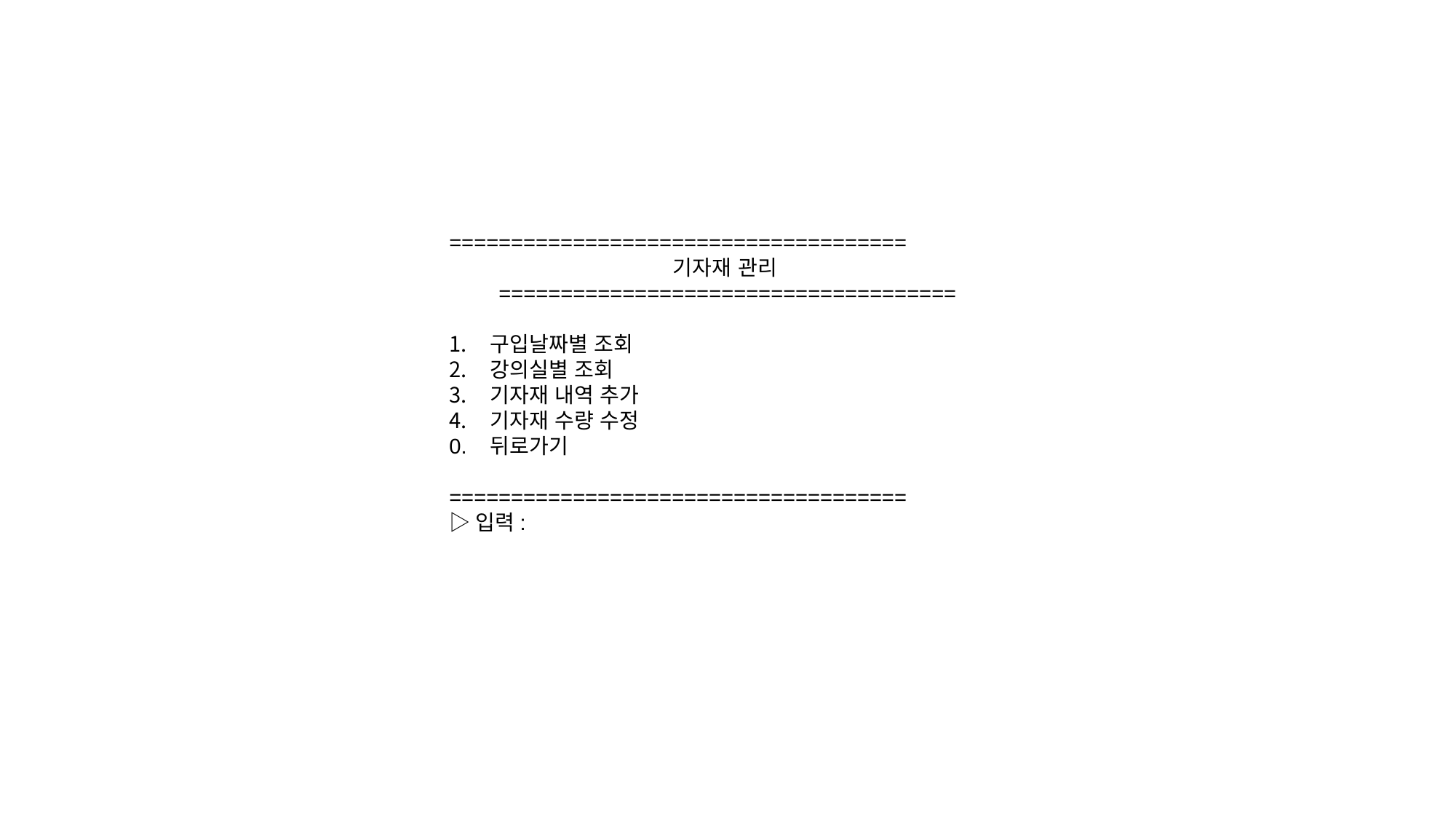

=====================================
기자재 관리=====================================

구입날짜별 조회
강의실별 조회
기자재 내역 추가
기자재 수량 수정
0.   뒤로가기

=====================================
▷입력: